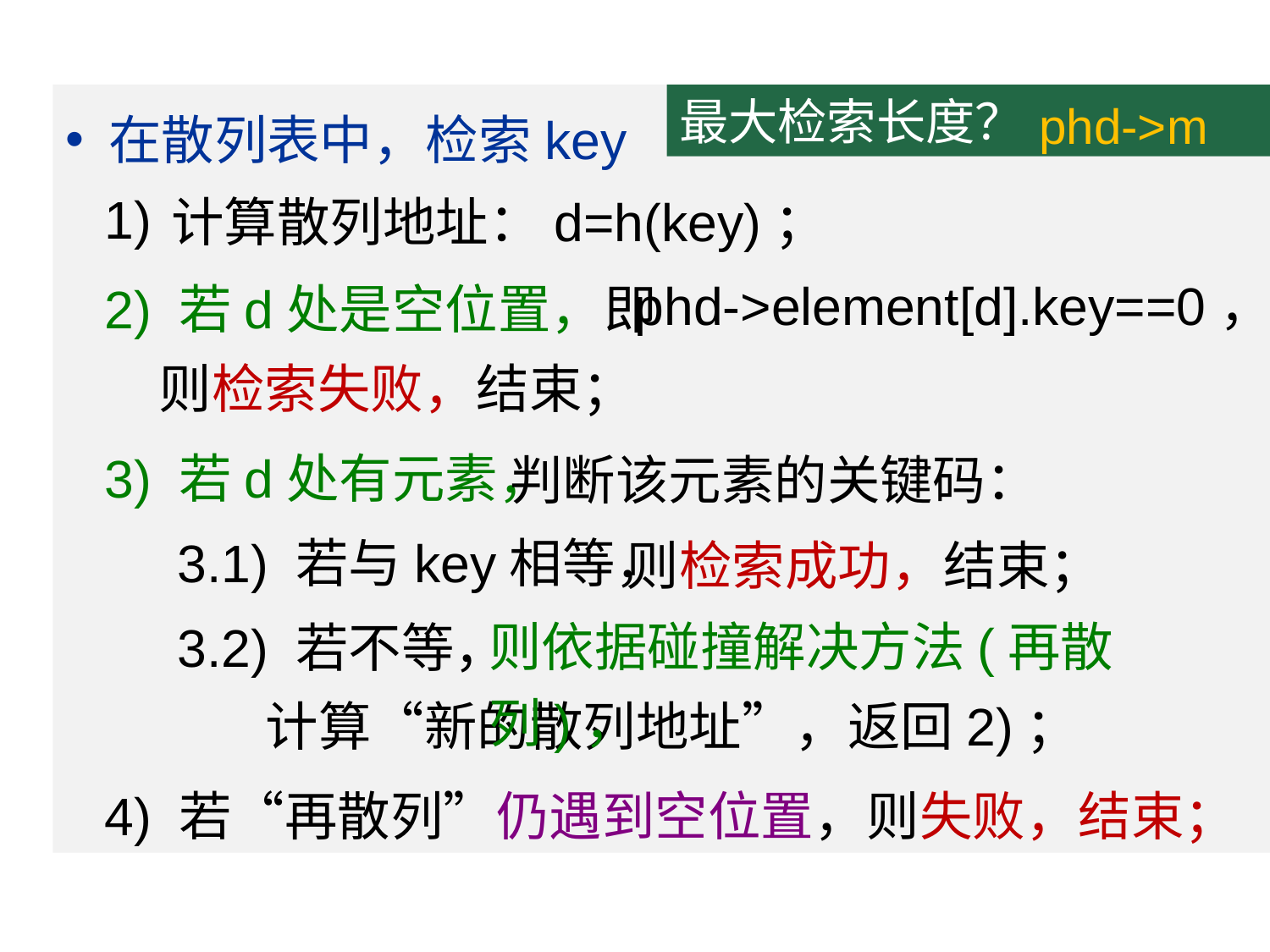

phd->m
 在散列表中，检索key
  1)
  2) 若d处是空位置，即
      则检索失败，结束；
  3) 若d处有元素，
       3.1) 若与key相等，
       3.2) 若不等，
               计算“新的散列地址”，返回2)；
  4) 若“再散列”仍遇到空位置，则失败，结束；
最大检索长度？
计算散列地址：d=h(key)；
phd->element[d].key==0，
判断该元素的关键码：
则检索成功，结束；
则依据碰撞解决方法(再散列)，